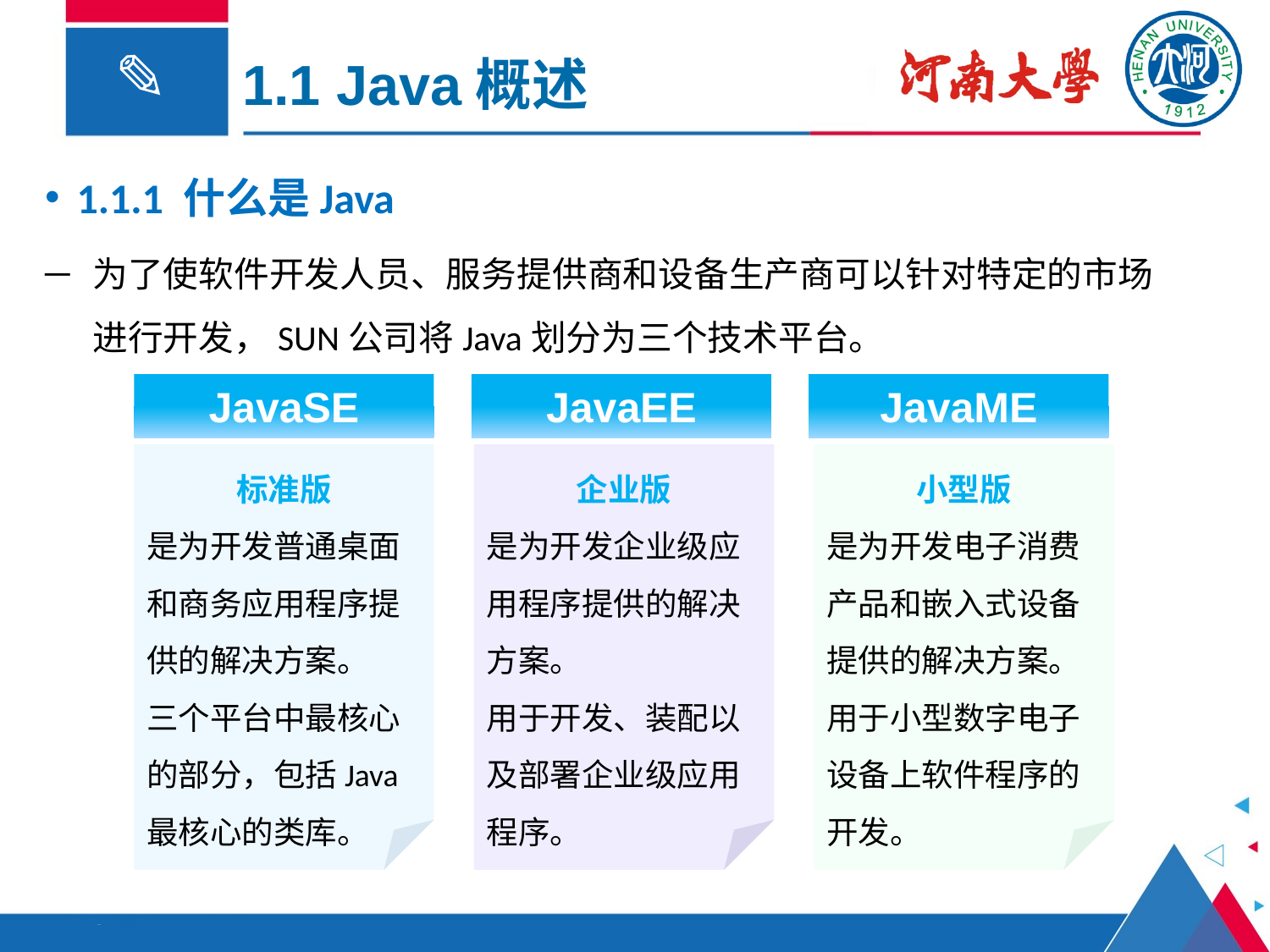

1.1 Java概述
1.1.1 什么是Java
为了使软件开发人员、服务提供商和设备生产商可以针对特定的市场进行开发，SUN公司将Java划分为三个技术平台。

JavaSE
JavaEE
JavaME
标准版
是为开发普通桌面和商务应用程序提供的解决方案。
三个平台中最核心的部分，包括Java最核心的类库。
企业版
是为开发企业级应用程序提供的解决方案。
用于开发、装配以及部署企业级应用程序。
小型版
是为开发电子消费产品和嵌入式设备提供的解决方案。
用于小型数字电子设备上软件程序的开发。